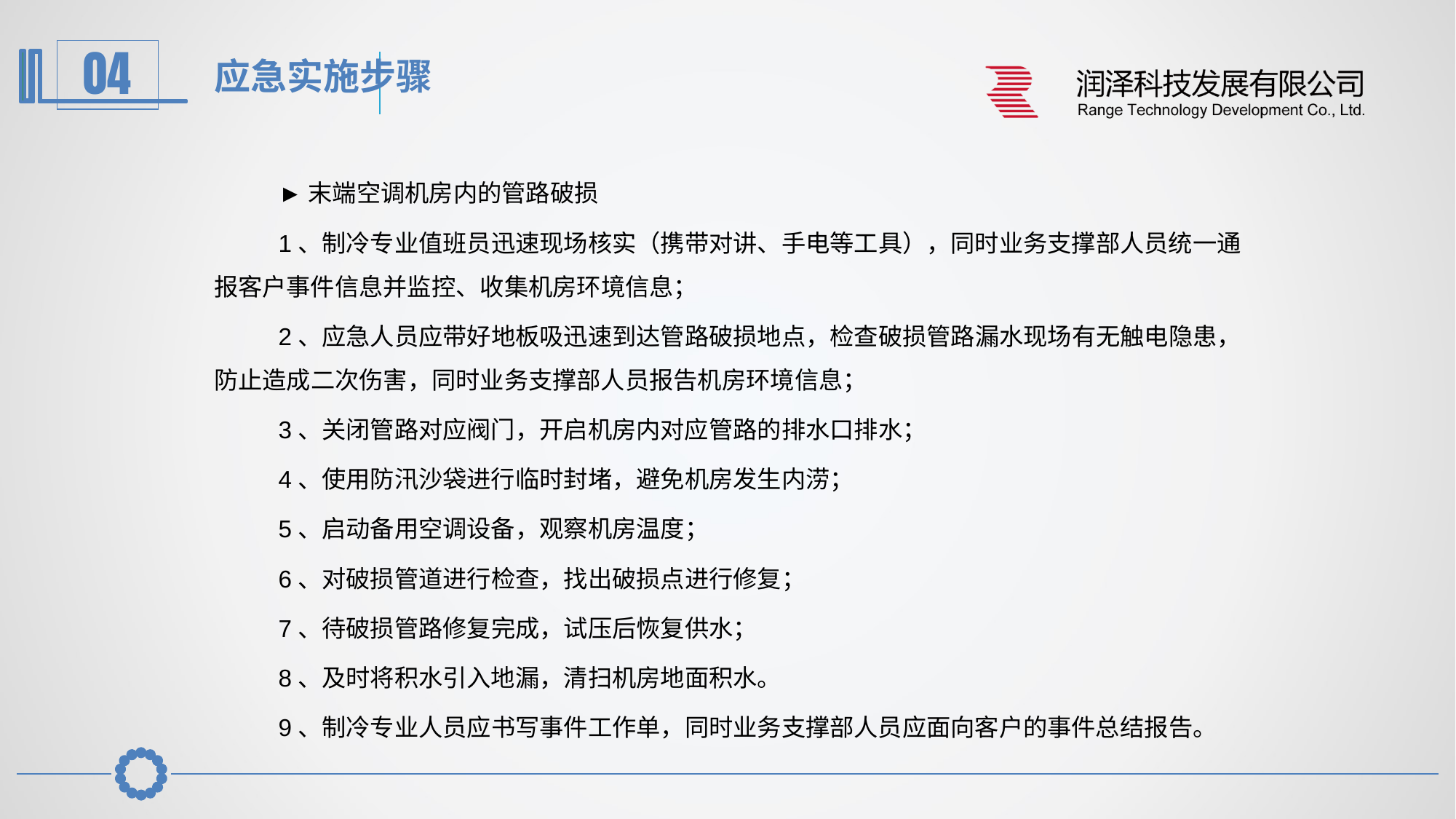

应急实施步骤
►末端空调机房内的管路破损
1、制冷专业值班员迅速现场核实（携带对讲、手电等工具），同时业务支撑部人员统一通报客户事件信息并监控、收集机房环境信息；
2、应急人员应带好地板吸迅速到达管路破损地点，检查破损管路漏水现场有无触电隐患，防止造成二次伤害，同时业务支撑部人员报告机房环境信息；
3、关闭管路对应阀门，开启机房内对应管路的排水口排水；
4、使用防汛沙袋进行临时封堵，避免机房发生内涝；
5、启动备用空调设备，观察机房温度；
6、对破损管道进行检查，找出破损点进行修复；
7、待破损管路修复完成，试压后恢复供水；
8、及时将积水引入地漏，清扫机房地面积水。
9、制冷专业人员应书写事件工作单，同时业务支撑部人员应面向客户的事件总结报告。